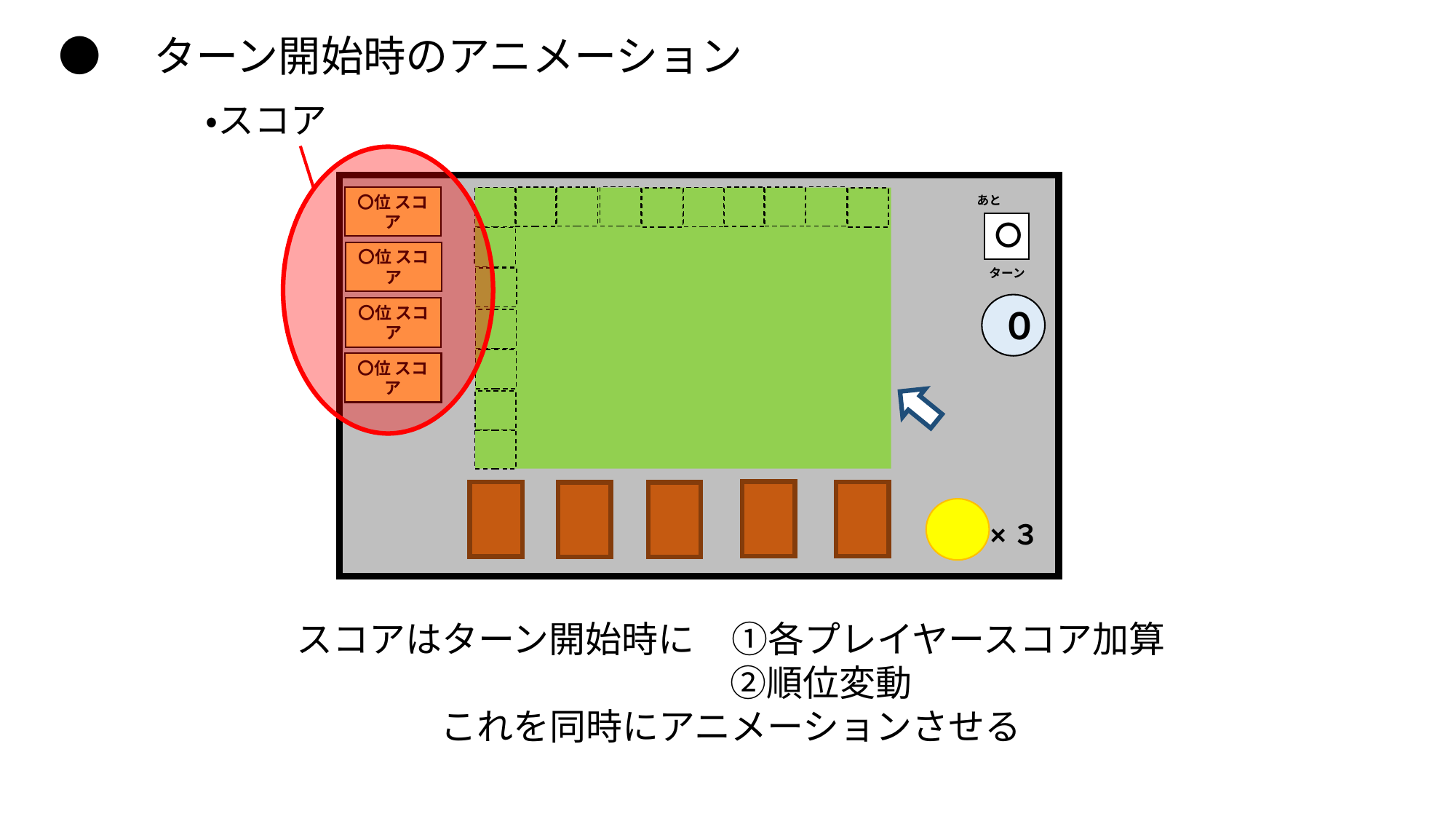

●　ターン開始時のアニメーション
・スコア

〇位 スコア
〇位 スコア
〇位 スコア
〇位 スコア
あと

　ターン
〇
０

×３
スコアはターン開始時に　①各プレイヤースコア加算
	　　②順位変動
これを同時にアニメーションさせる